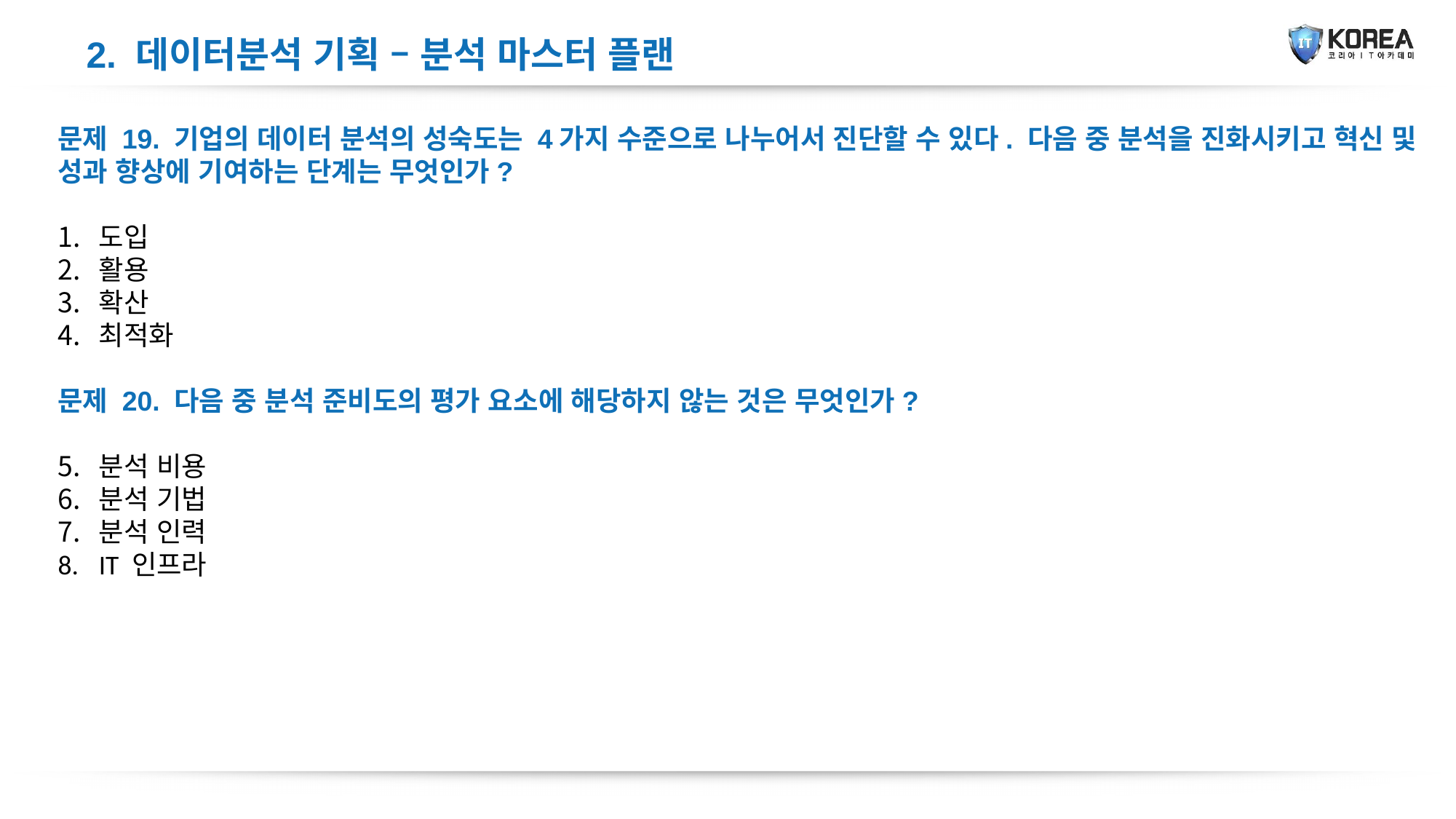

2. 데이터분석 기획 – 분석 마스터 플랜
문제 19. 기업의 데이터 분석의 성숙도는 4가지 수준으로 나누어서 진단할 수 있다. 다음 중 분석을 진화시키고 혁신 및 성과 향상에 기여하는 단계는 무엇인가?

도입
활용
확산
최적화

문제 20. 다음 중 분석 준비도의 평가 요소에 해당하지 않는 것은 무엇인가?

분석 비용
분석 기법
분석 인력
IT 인프라